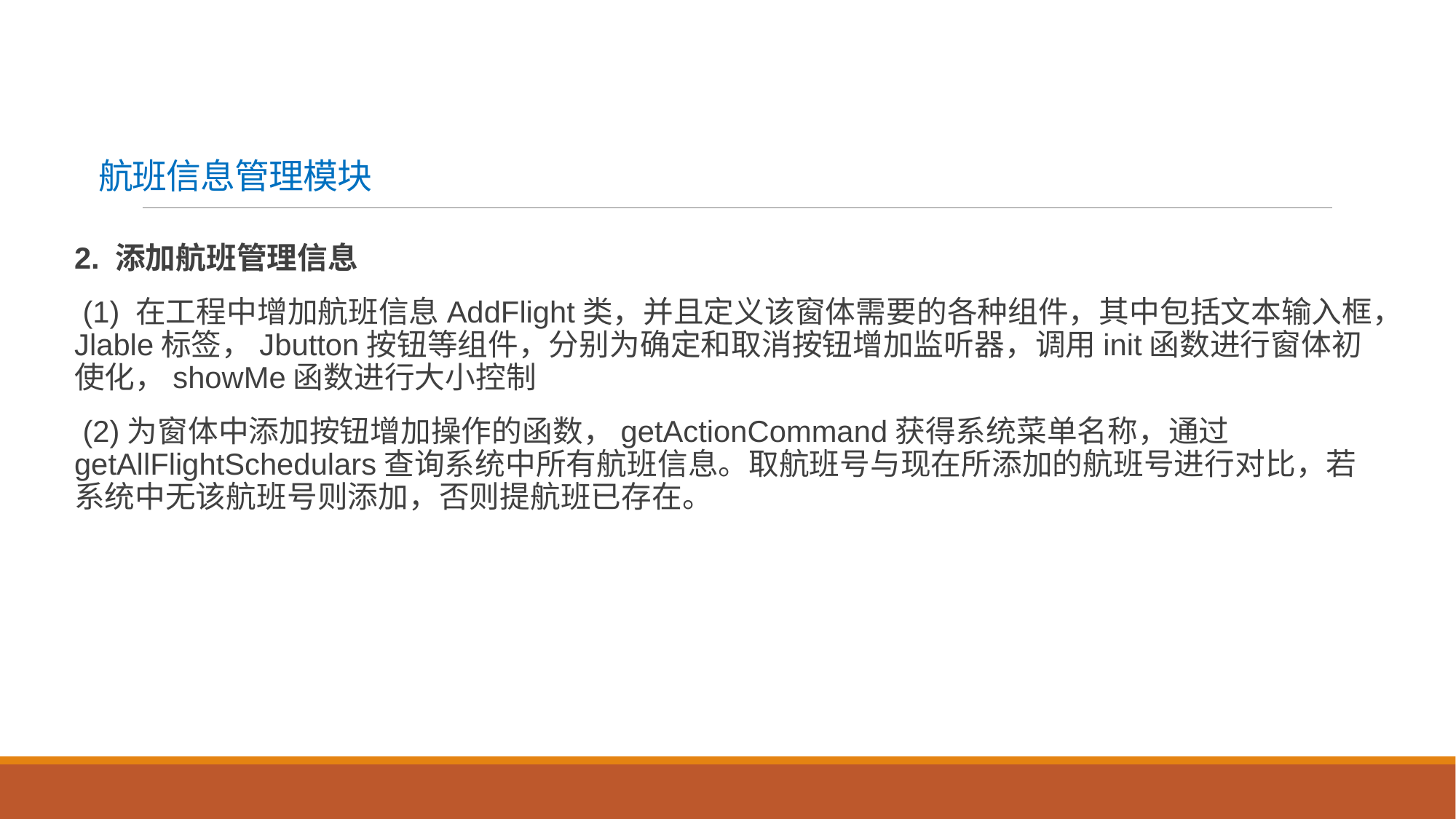

# 航班信息管理模块
2. 添加航班管理信息
 (1) 在工程中增加航班信息AddFlight类，并且定义该窗体需要的各种组件，其中包括文本输入框，Jlable标签，Jbutton按钮等组件，分别为确定和取消按钮增加监听器，调用init函数进行窗体初使化，showMe函数进行大小控制
 (2)为窗体中添加按钮增加操作的函数，getActionCommand获得系统菜单名称，通过getAllFlightSchedulars查询系统中所有航班信息。取航班号与现在所添加的航班号进行对比，若系统中无该航班号则添加，否则提航班已存在。